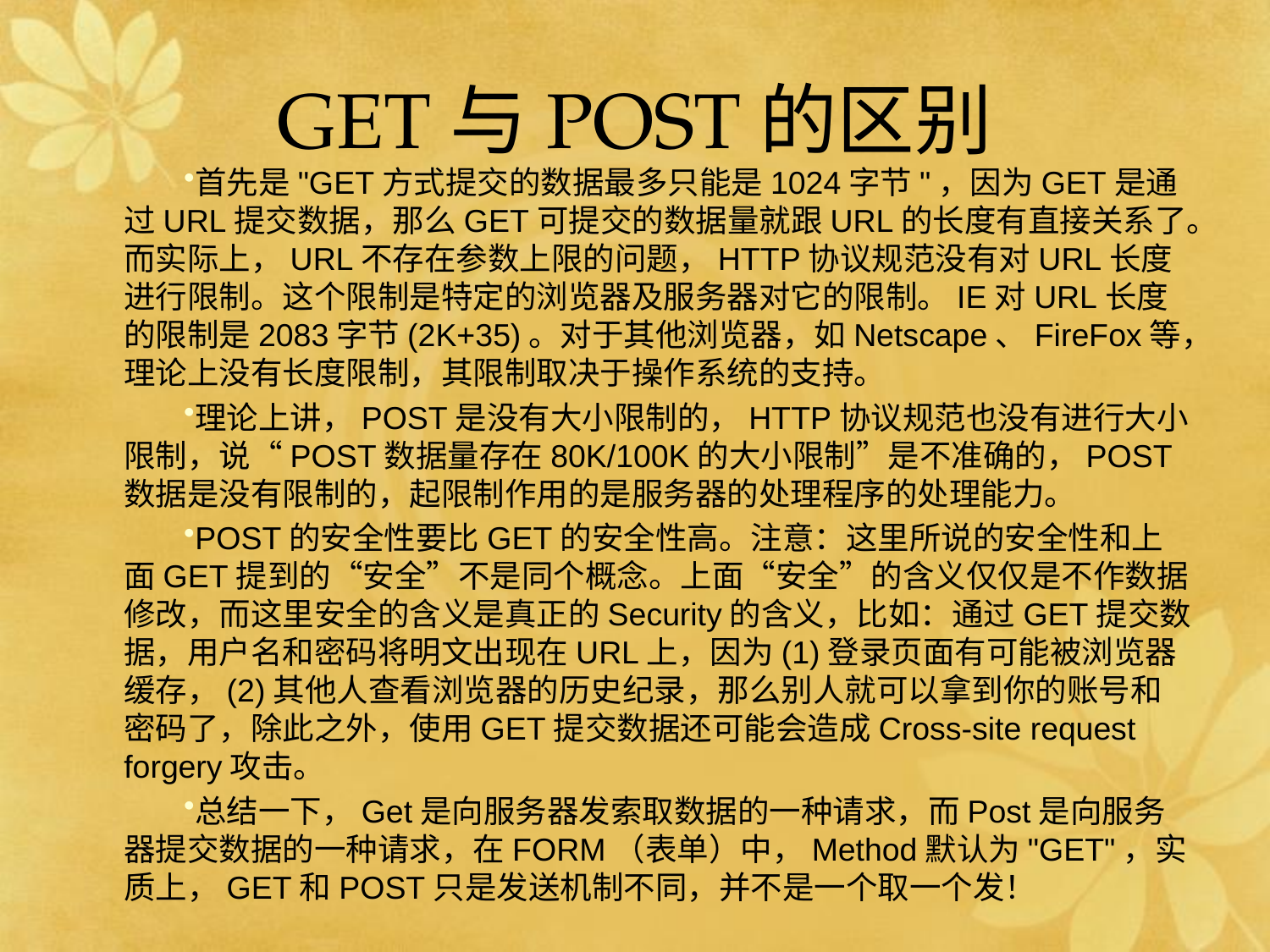

# GET与POST的区别
首先是"GET方式提交的数据最多只能是1024字节"，因为GET是通过URL提交数据，那么GET可提交的数据量就跟URL的长度有直接关系了。而实际上，URL不存在参数上限的问题，HTTP协议规范没有对URL长度进行限制。这个限制是特定的浏览器及服务器对它的限制。IE对URL长度的限制是2083字节(2K+35)。对于其他浏览器，如Netscape、FireFox等，理论上没有长度限制，其限制取决于操作系统的支持。
理论上讲，POST是没有大小限制的，HTTP协议规范也没有进行大小限制，说“POST数据量存在80K/100K的大小限制”是不准确的，POST数据是没有限制的，起限制作用的是服务器的处理程序的处理能力。
POST的安全性要比GET的安全性高。注意：这里所说的安全性和上面GET提到的“安全”不是同个概念。上面“安全”的含义仅仅是不作数据修改，而这里安全的含义是真正的Security的含义，比如：通过GET提交数据，用户名和密码将明文出现在URL上，因为(1)登录页面有可能被浏览器缓存，(2)其他人查看浏览器的历史纪录，那么别人就可以拿到你的账号和密码了，除此之外，使用GET提交数据还可能会造成Cross-site request forgery攻击。
总结一下，Get是向服务器发索取数据的一种请求，而Post是向服务器提交数据的一种请求，在FORM（表单）中，Method默认为"GET"，实质上，GET和POST只是发送机制不同，并不是一个取一个发！